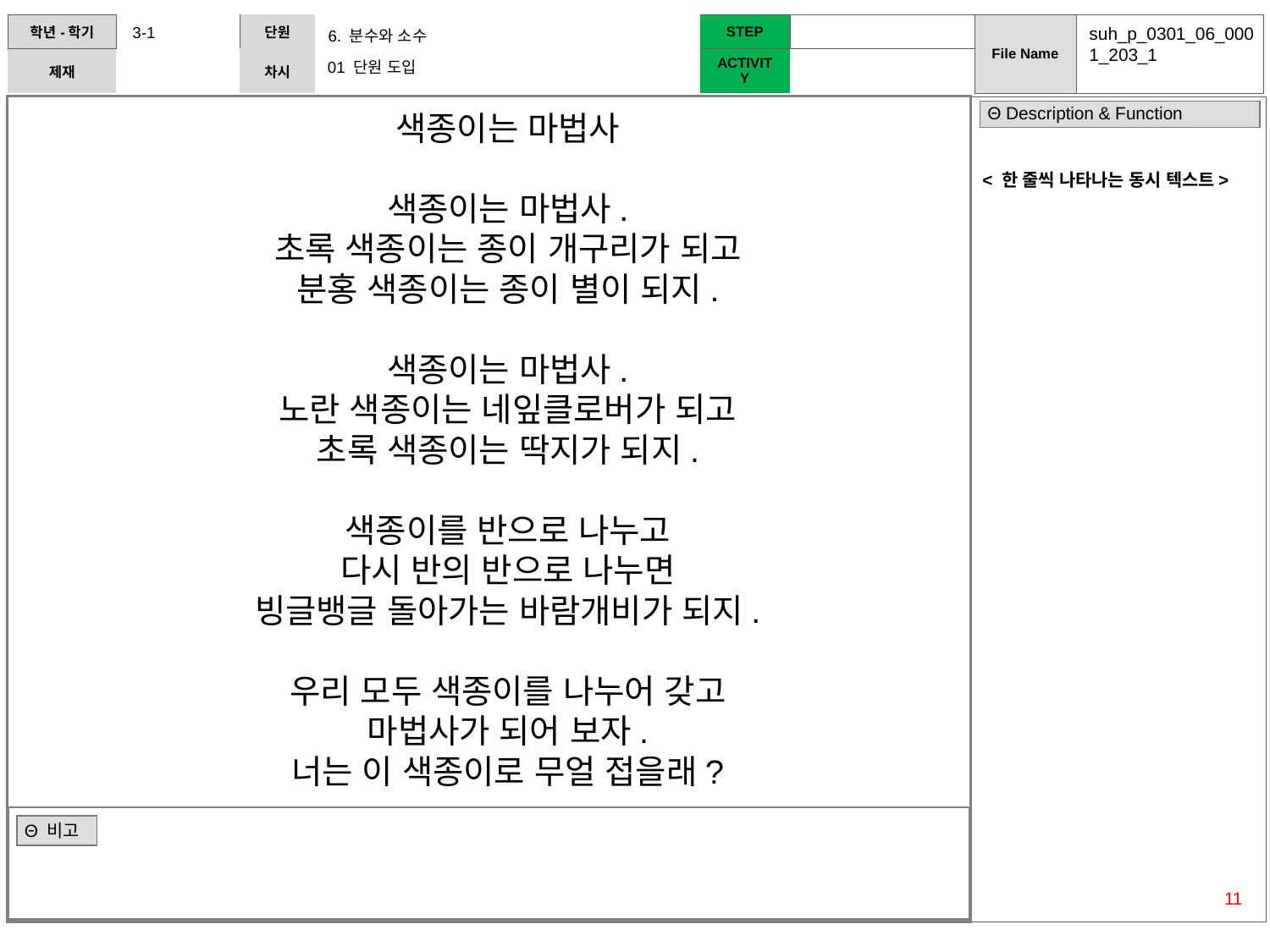

3-1
suh_p_0301_06_0001_203_1
6. 분수와 소수
01 단원 도입

색종이는 마법사

색종이는 마법사.
초록 색종이는 종이 개구리가 되고
분홍 색종이는 종이 별이 되지.

색종이는 마법사.
노란 색종이는 네잎클로버가 되고
초록 색종이는 딱지가 되지.

색종이를 반으로 나누고
다시 반의 반으로 나누면
빙글뱅글 돌아가는 바람개비가 되지.

우리 모두 색종이를 나누어 갖고
마법사가 되어 보자.
너는 이 색종이로 무얼 접을래?
| Θ Description & Function |
| --- |

< 한 줄씩 나타나는 동시 텍스트>